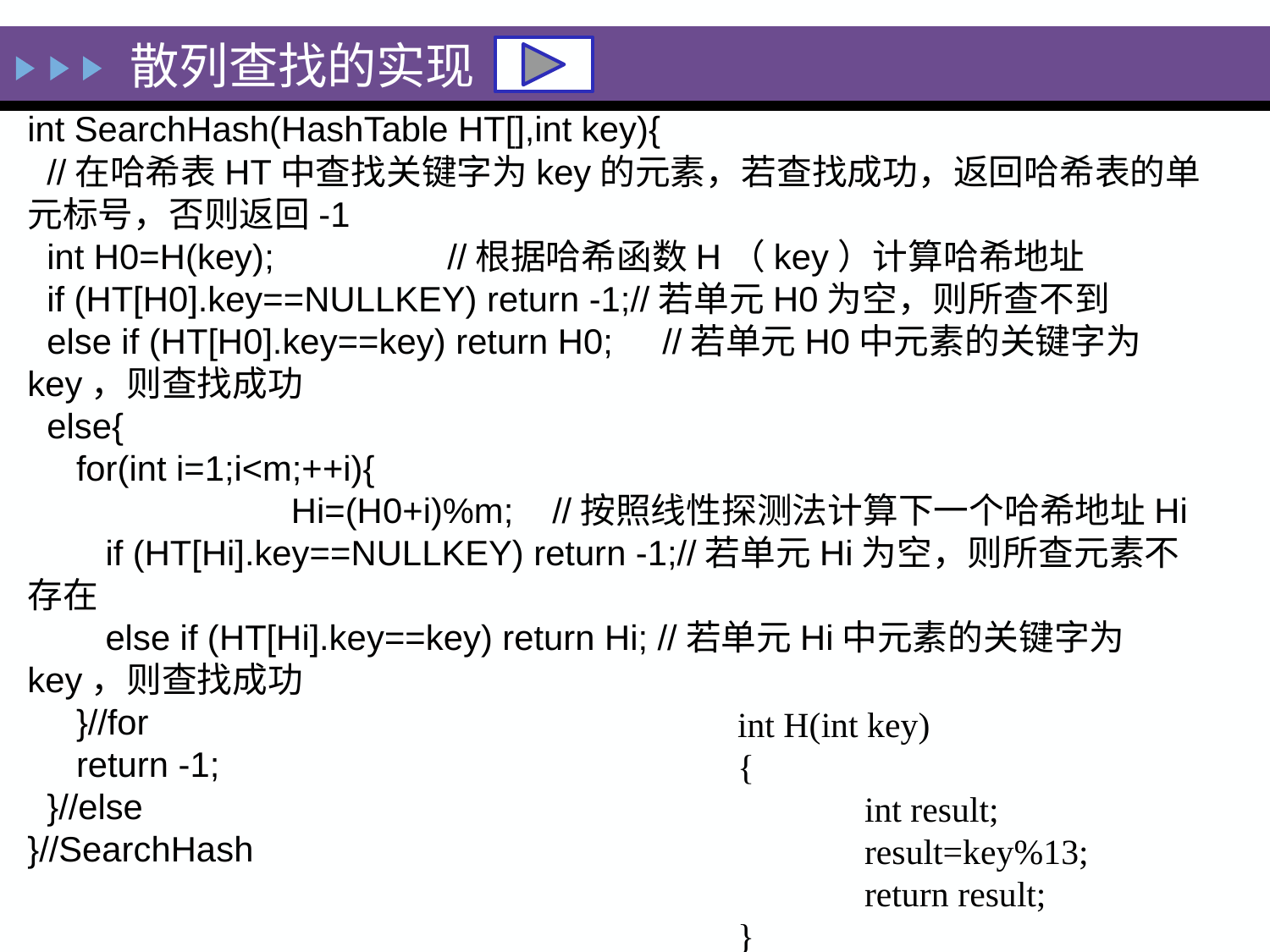

# 散列查找的实现

int SearchHash(HashTable HT[],int key){
  //在哈希表HT中查找关键字为key的元素，若查找成功，返回哈希表的单元标号，否则返回-1
  int H0=H(key);     	    //根据哈希函数H（key）计算哈希地址
  if (HT[H0].key==NULLKEY) return -1;//若单元H0为空，则所查不到
  else if (HT[H0].key==key) return H0;	//若单元H0中元素的关键字为key，则查找成功
  else{
     for(int i=1;i<m;++i){
		 Hi=(H0+i)%m;    //按照线性探测法计算下一个哈希地址Hi
        if (HT[Hi].key==NULLKEY) return -1;//若单元Hi为空，则所查元素不存在
        else if (HT[Hi].key==key) return Hi; //若单元Hi中元素的关键字为key，则查找成功
     }//for
     return -1;
  }//else
}//SearchHash
int H(int key)
{
	int result;
	result=key%13;
	return result;
}